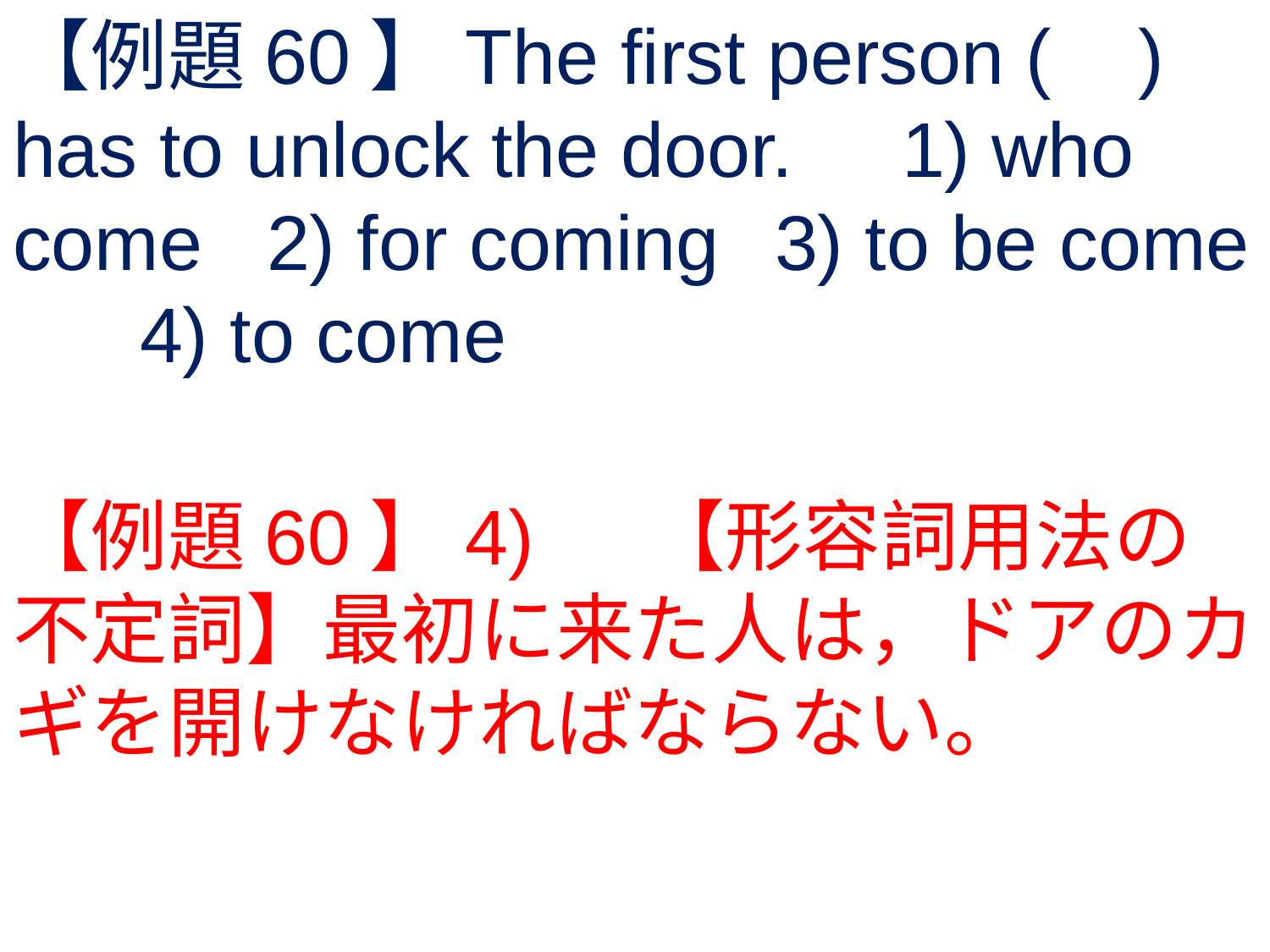

# 【例題60】The first person (    ) has to unlock the door.	1) who come	2) for coming	3) to be come	4) to come
【例題60】4) 	【形容詞用法の不定詞】最初に来た人は，ドアのカギを開けなければならない。